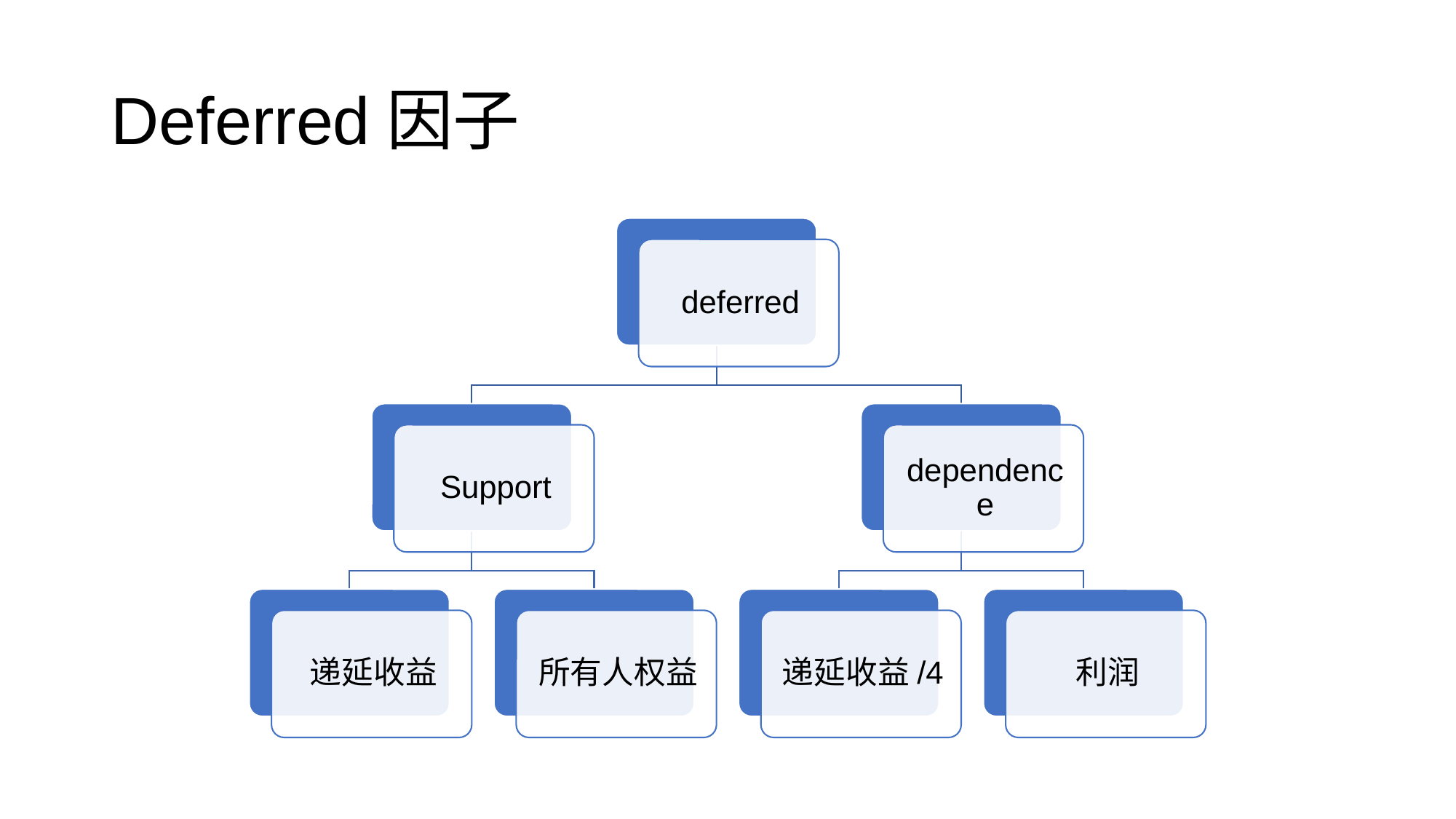

# Deferred因子
deferred
Support
递延收益
所有人权益
dependence
递延收益/4
利润